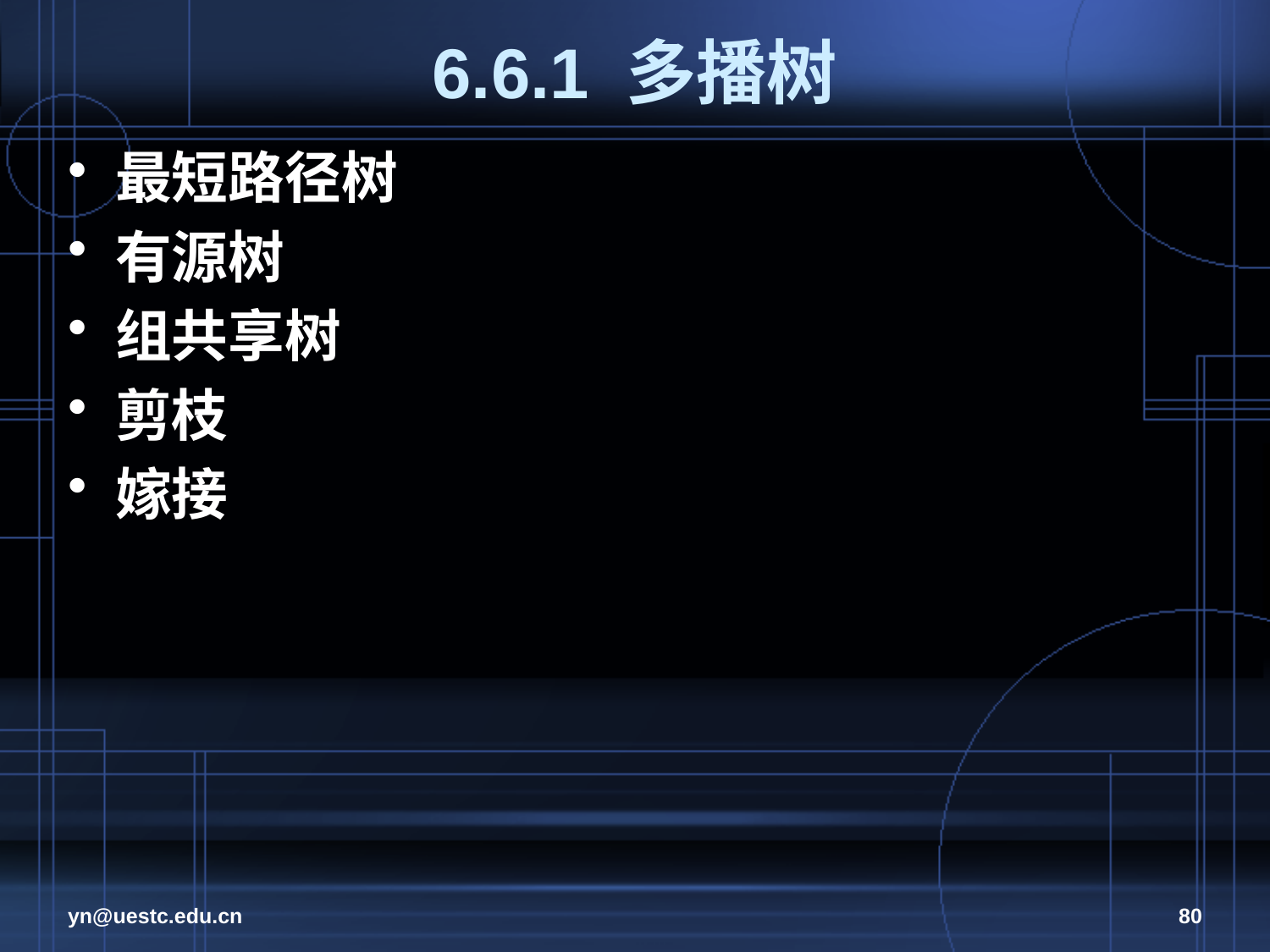

# 6.6.1 多播树
最短路径树
有源树
组共享树
剪枝
嫁接
yn@uestc.edu.cn
80